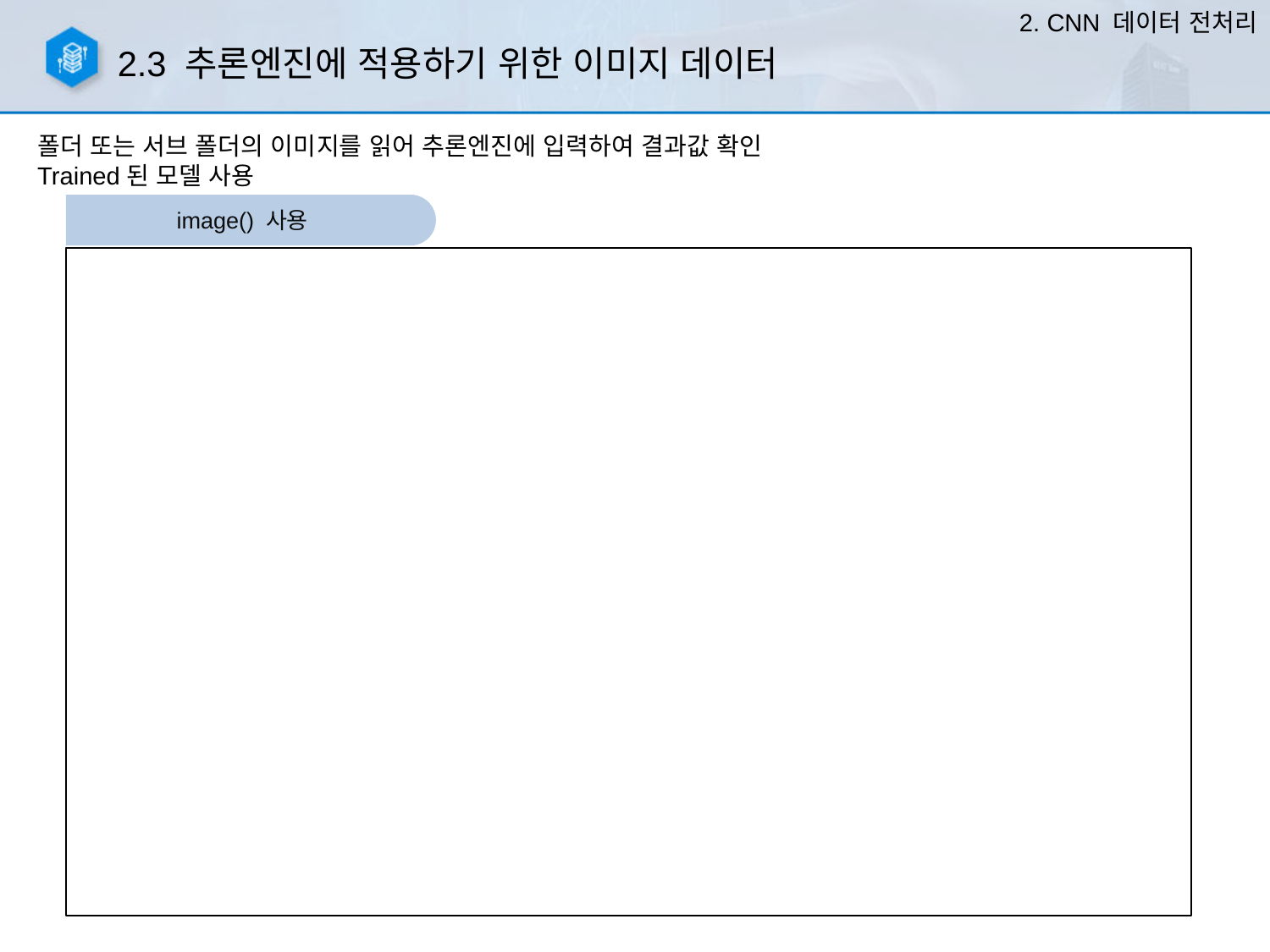

2. CNN 데이터 전처리
2.3 추론엔진에 적용하기 위한 이미지 데이터
폴더 또는 서브 폴더의 이미지를 읽어 추론엔진에 입력하여 결과값 확인
Trained된 모델 사용

image() 사용